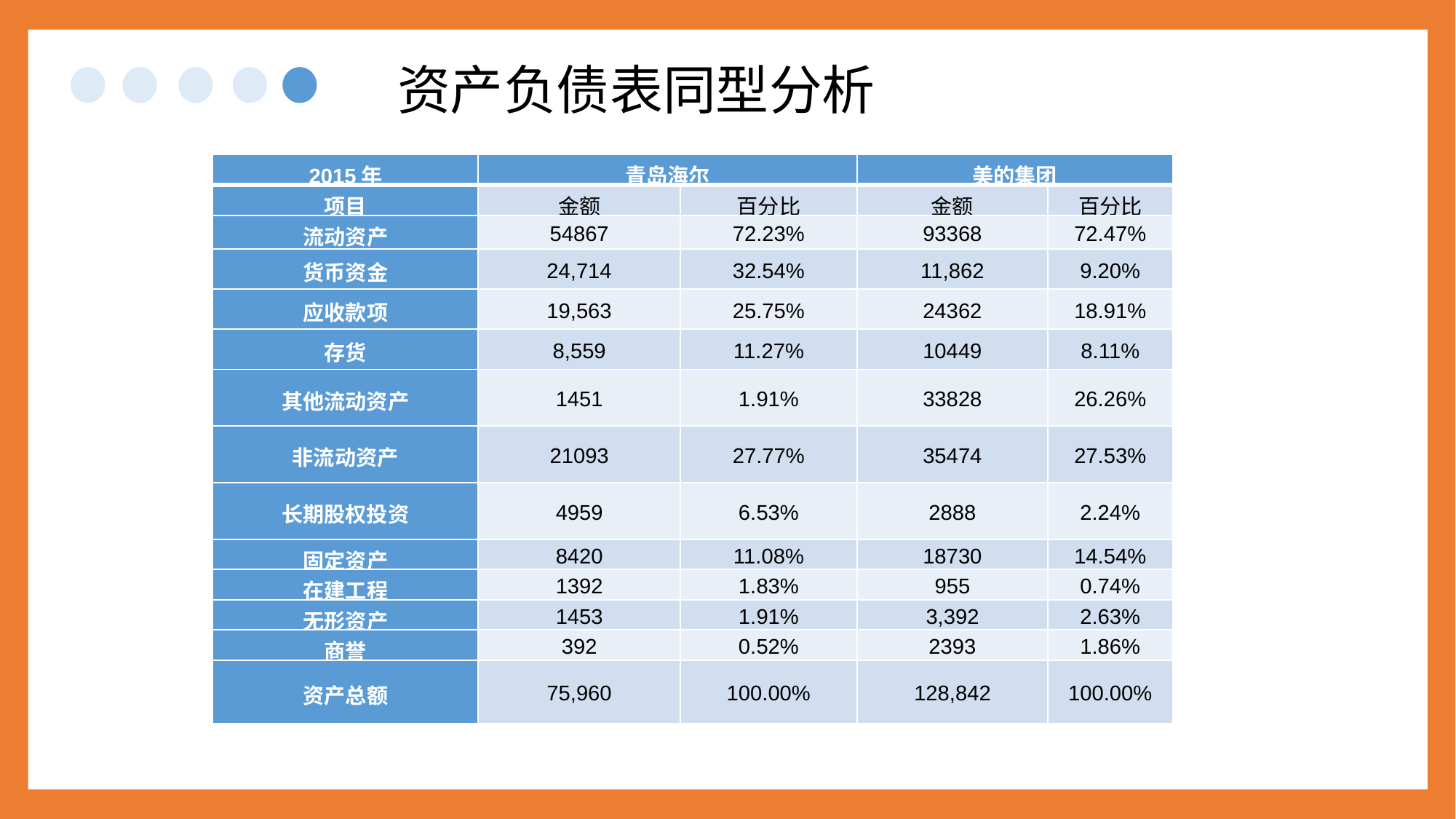

资产负债表同型分析

| 2015年 | 青岛海尔 |  | 美的集团 |  |
| --- | --- | --- | --- | --- |
| 项目 | 金额 | 百分比 | 金额 | 百分比 |
| 流动资产 | 54867 | 72.23% | 93368 | 72.47% |
| 货币资金 | 24,714 | 32.54% | 11,862 | 9.20% |
| 应收款项 | 19,563 | 25.75% | 24362 | 18.91% |
| 存货 | 8,559 | 11.27% | 10449 | 8.11% |
| 其他流动资产 | 1451 | 1.91% | 33828 | 26.26% |
| 非流动资产 | 21093 | 27.77% | 35474 | 27.53% |
| 长期股权投资 | 4959 | 6.53% | 2888 | 2.24% |
| 固定资产 | 8420 | 11.08% | 18730 | 14.54% |
| 在建工程 | 1392 | 1.83% | 955 | 0.74% |
| 无形资产 | 1453 | 1.91% | 3,392 | 2.63% |
| 商誉 | 392 | 0.52% | 2393 | 1.86% |
| 资产总额 | 75,960 | 100.00% | 128,842 | 100.00% |